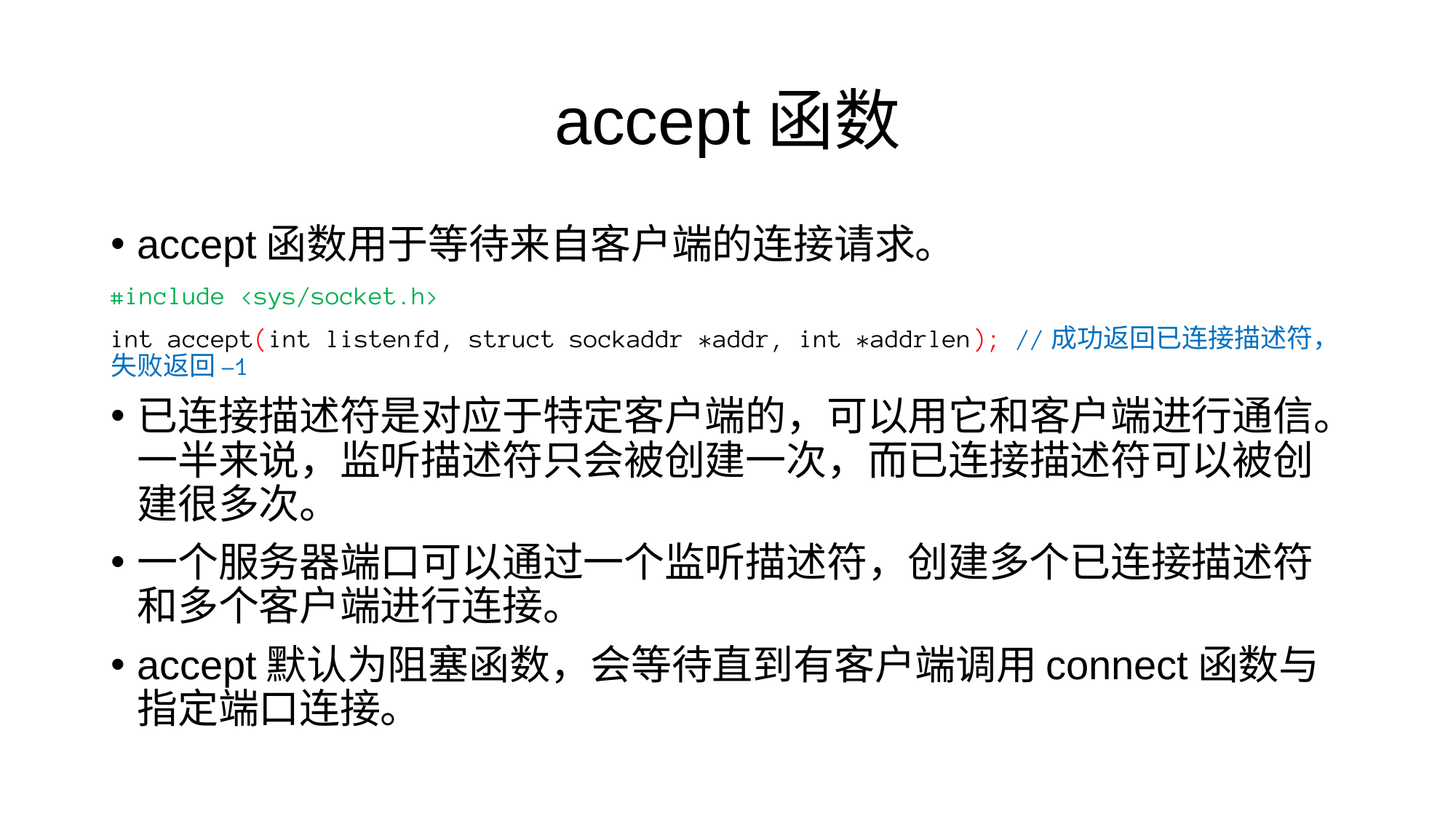

# accept函数
accept函数用于等待来自客户端的连接请求。
#include <sys/socket.h>
int accept(int listenfd, struct sockaddr *addr, int *addrlen); //成功返回已连接描述符，失败返回-1
已连接描述符是对应于特定客户端的，可以用它和客户端进行通信。一半来说，监听描述符只会被创建一次，而已连接描述符可以被创建很多次。
一个服务器端口可以通过一个监听描述符，创建多个已连接描述符和多个客户端进行连接。
accept默认为阻塞函数，会等待直到有客户端调用connect函数与指定端口连接。